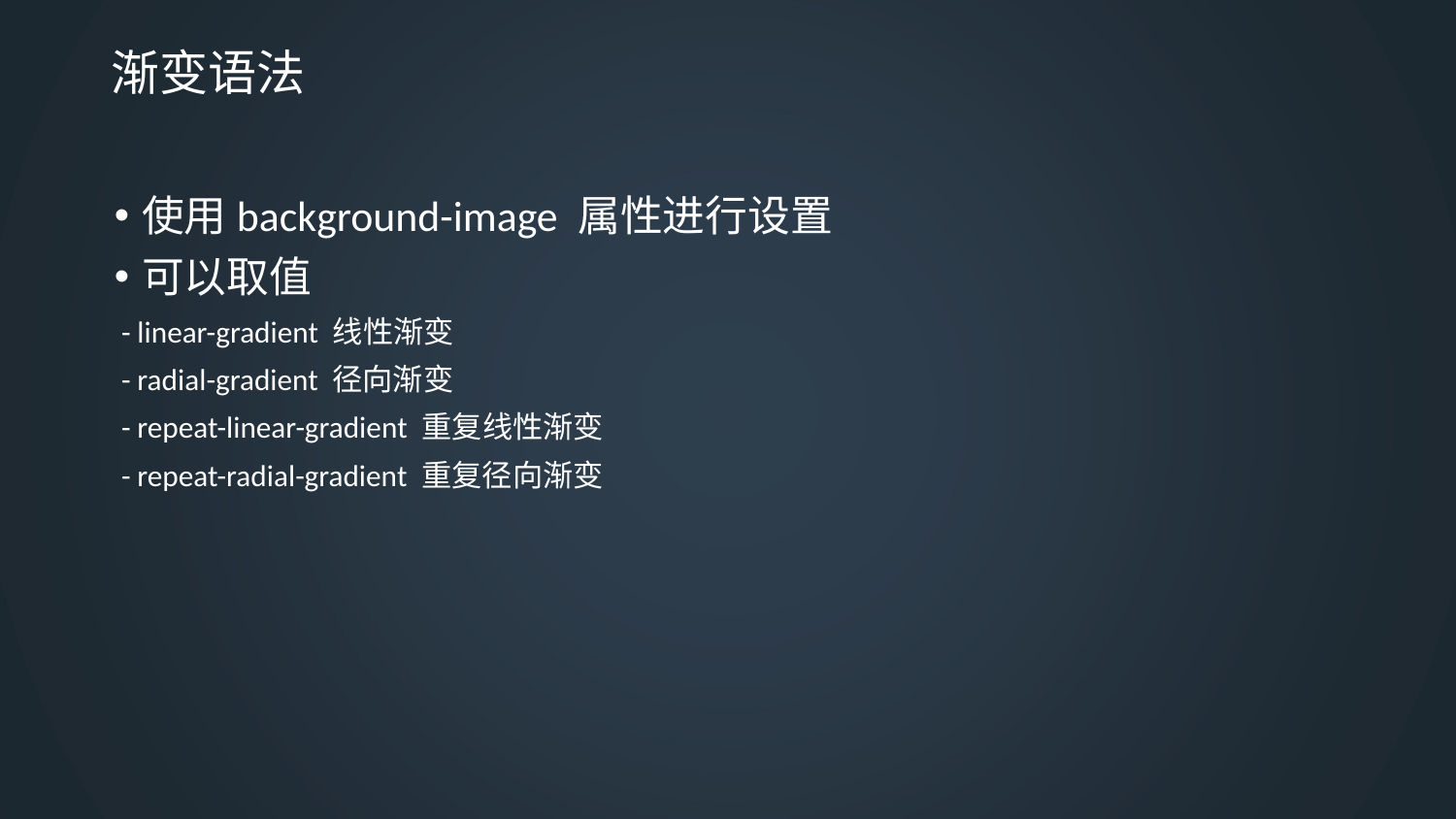

# 渐变语法
使用background-image 属性进行设置
可以取值
 - linear-gradient 线性渐变
 - radial-gradient 径向渐变
 - repeat-linear-gradient 重复线性渐变
 - repeat-radial-gradient 重复径向渐变